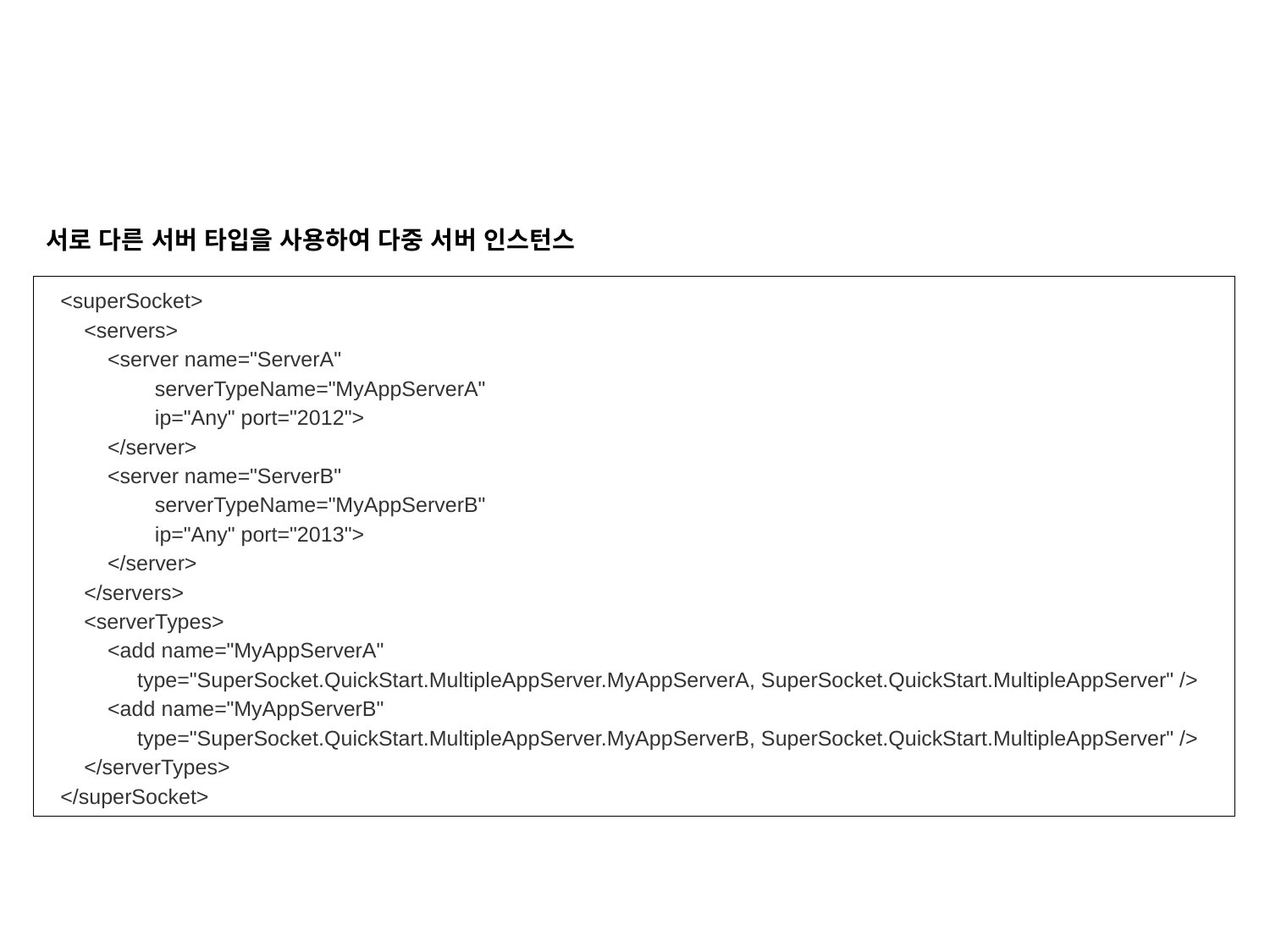

서로 다른 서버 타입을 사용하여 다중 서버 인스턴스
<superSocket>
    <servers>
        <server name="ServerA"
                serverTypeName="MyAppServerA"
                ip="Any" port="2012">
        </server>
        <server name="ServerB"
                serverTypeName="MyAppServerB"
                ip="Any" port="2013">
        </server>
    </servers>
    <serverTypes>
        <add name="MyAppServerA"
             type="SuperSocket.QuickStart.MultipleAppServer.MyAppServerA, SuperSocket.QuickStart.MultipleAppServer" />
        <add name="MyAppServerB"
             type="SuperSocket.QuickStart.MultipleAppServer.MyAppServerB, SuperSocket.QuickStart.MultipleAppServer" />
    </serverTypes>
</superSocket>